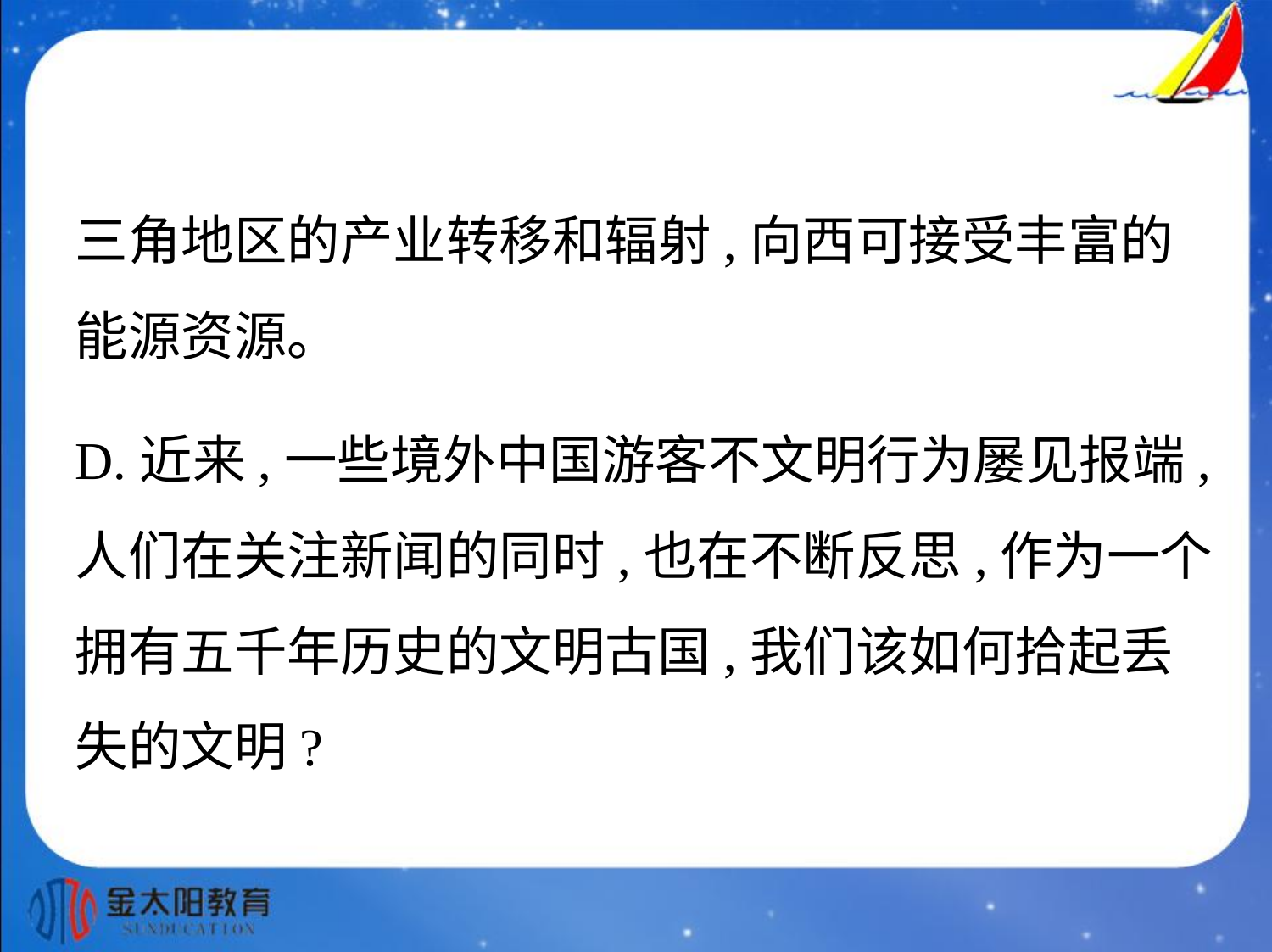

三角地区的产业转移和辐射,向西可接受丰富的
能源资源。
D.近来,一些境外中国游客不文明行为屡见报端,
人们在关注新闻的同时,也在不断反思,作为一个
拥有五千年历史的文明古国,我们该如何拾起丢
失的文明?